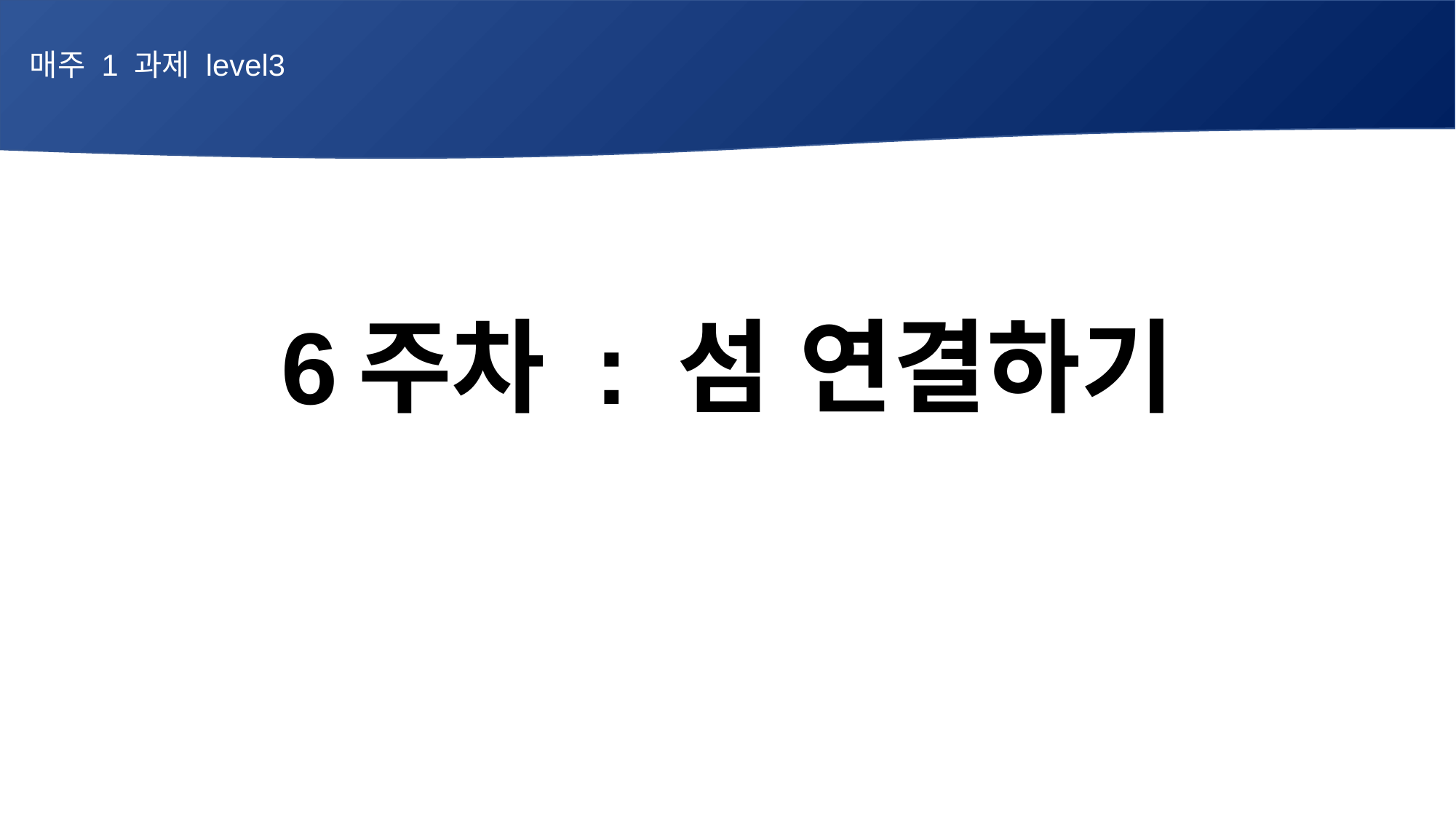

매주 1 과제 level3
6주차 : 섬 연결하기